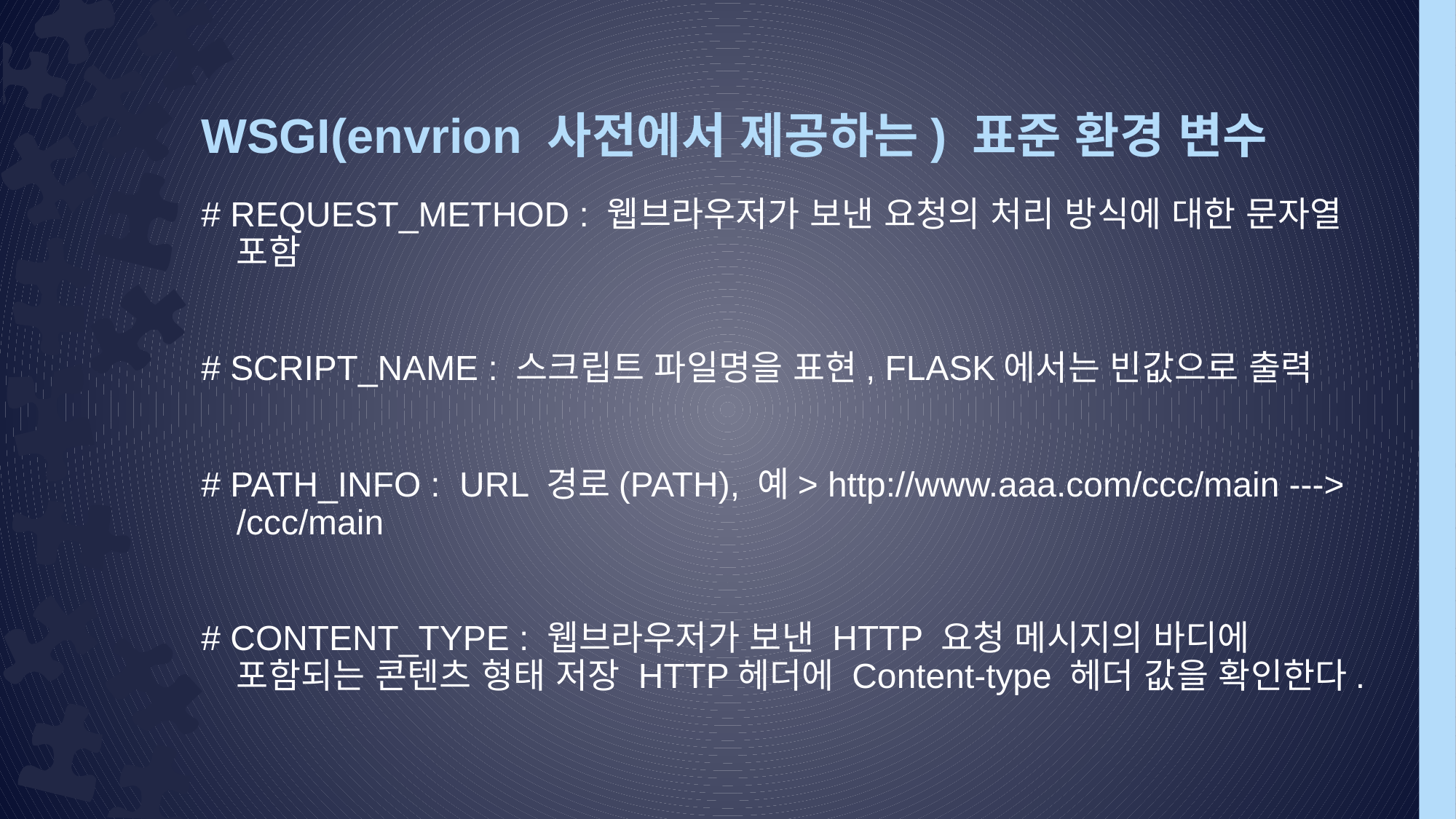

# WSGI(envrion 사전에서 제공하는) 표준 환경 변수
# REQUEST_METHOD : 웹브라우저가 보낸 요청의 처리 방식에 대한 문자열 포함

# SCRIPT_NAME : 스크립트 파일명을 표현, FLASK에서는 빈값으로 출력

# PATH_INFO :  URL 경로(PATH), 예> http://www.aaa.com/ccc/main ---> /ccc/main

# CONTENT_TYPE : 웹브라우저가 보낸 HTTP 요청 메시지의 바디에 포함되는 콘텐츠 형태 저장 HTTP헤더에 Content-type 헤더 값을 확인한다.